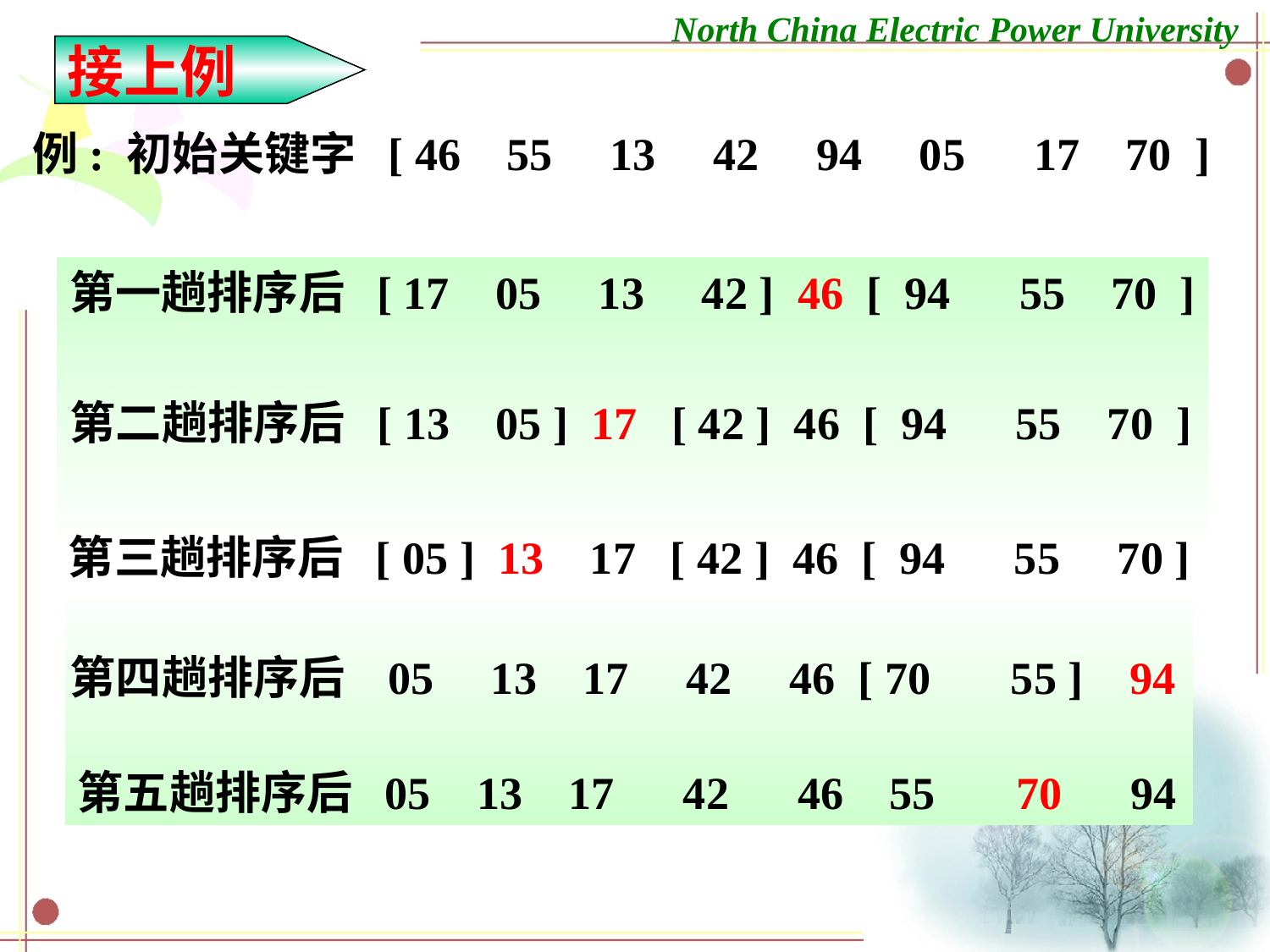

接上例
例: 初始关键字  [ 46    55     13     42     94     05      17    70  ]
第一趟排序后  [ 17    05     13     42 ]  46  [  94      55    70  ]

第二趟排序后  [ 13    05 ]  17   [ 42 ]  46  [  94      55    70  ]
第三趟排序后  [ 05 ]  13    17   [ 42 ]  46  [  94      55     70 ]

第五趟排序后  05    13    17      42      46    55       70      94
第四趟排序后   05     13    17     42     46  [ 70       55 ]    94